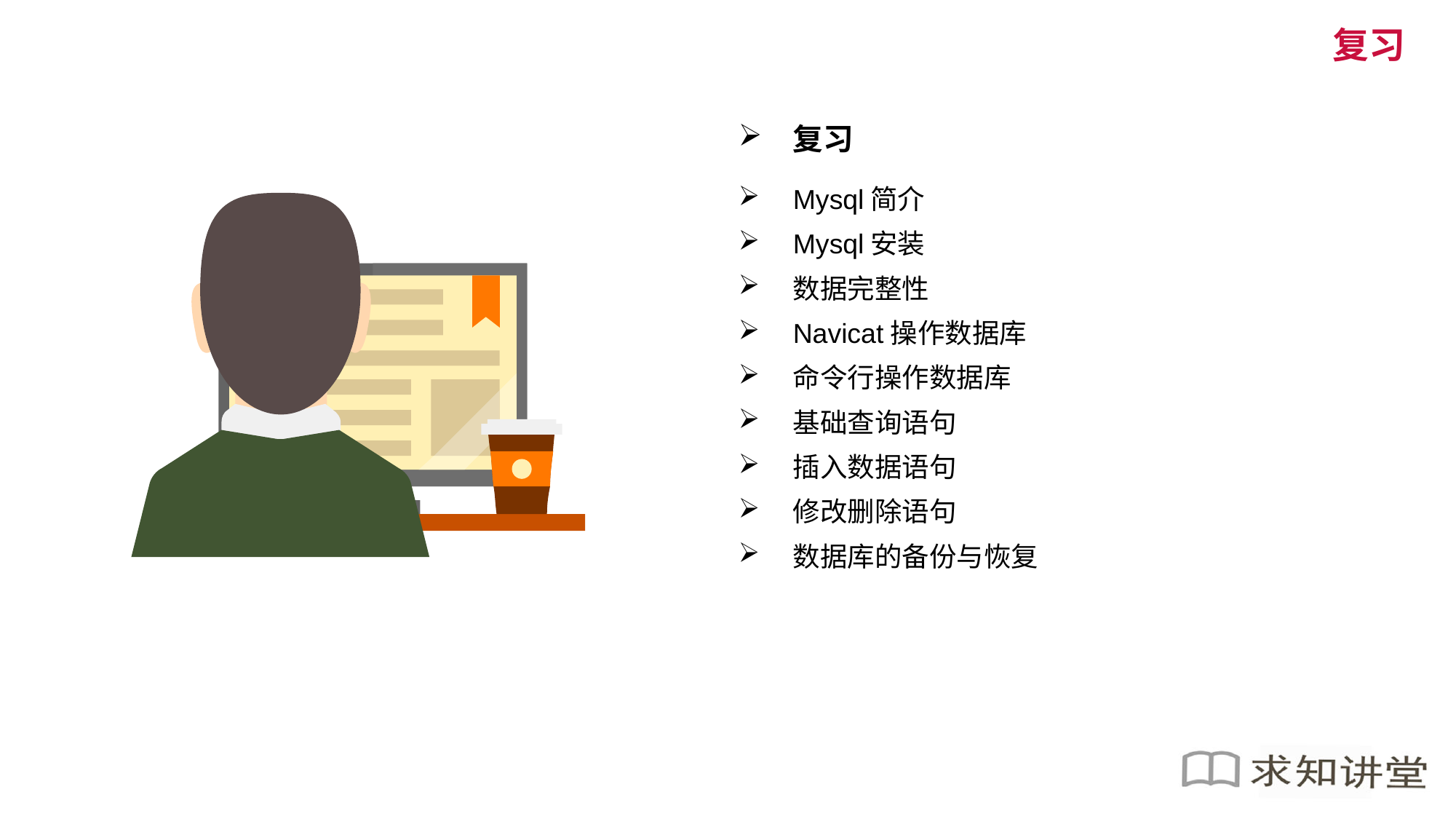

复习
复习
Mysql简介
Mysql安装
数据完整性
Navicat操作数据库
命令行操作数据库
基础查询语句
插入数据语句
修改删除语句
数据库的备份与恢复